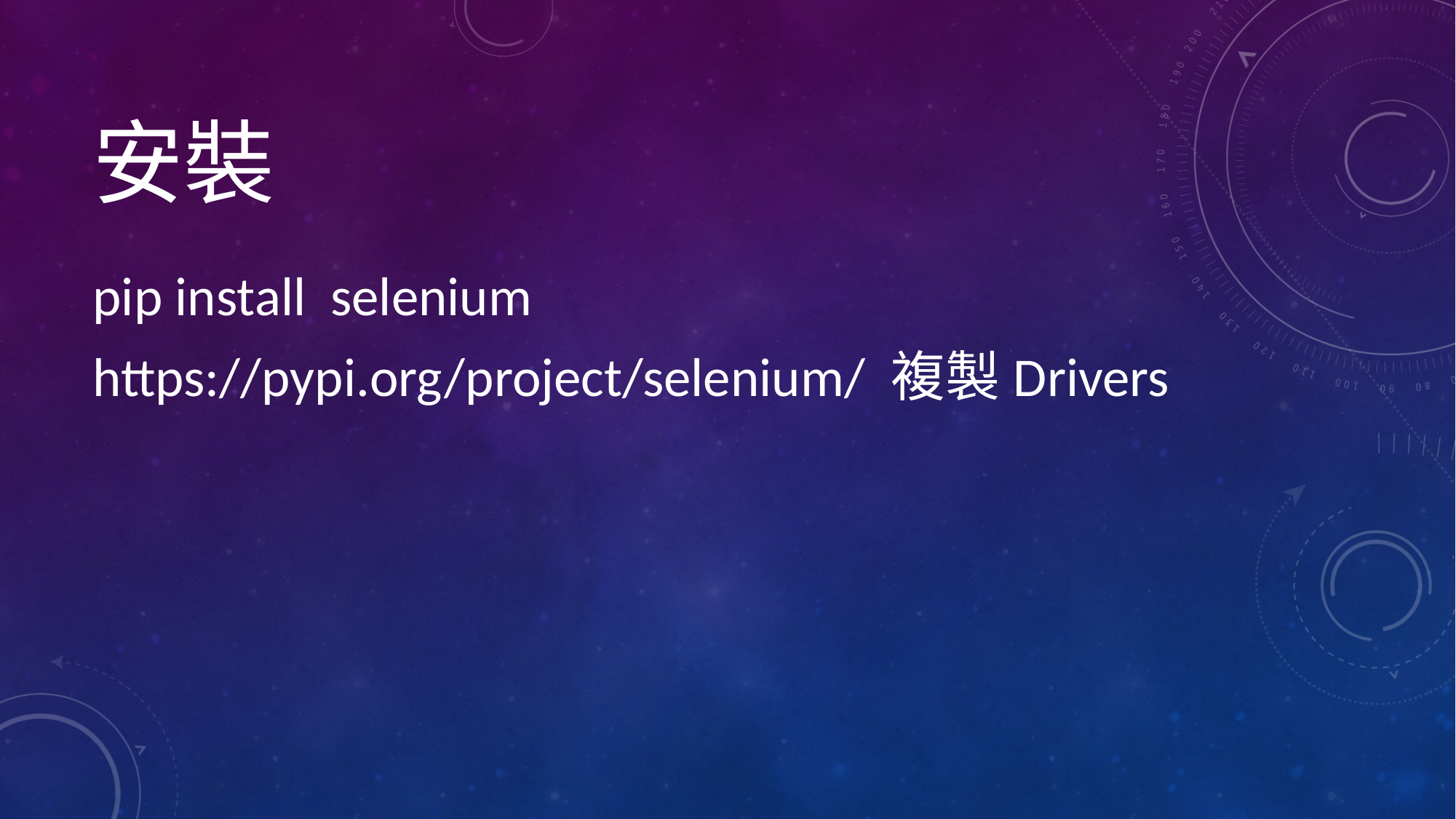

# 安裝
pip install  selenium
https://pypi.org/project/selenium/ 複製Drivers